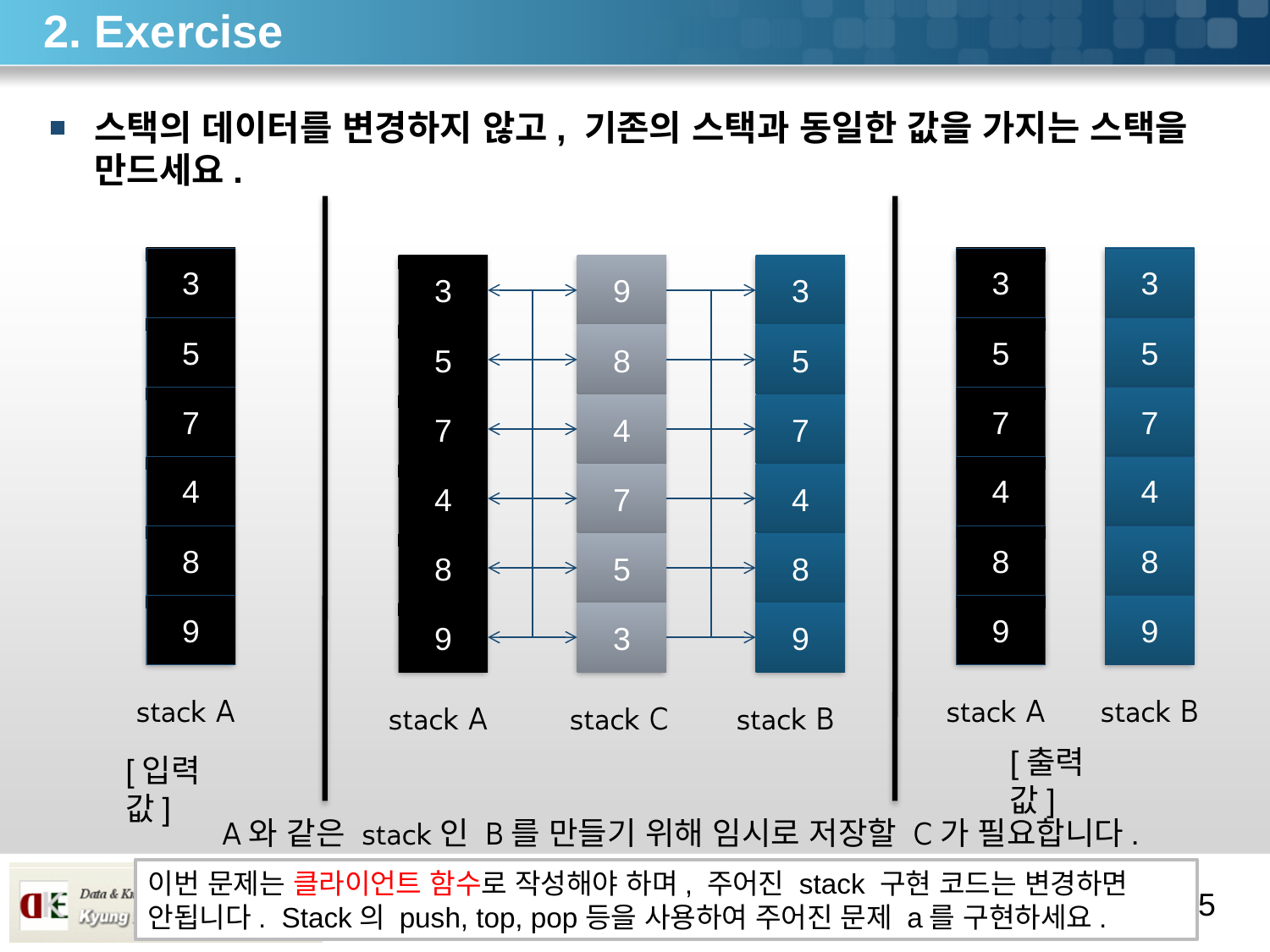

# 2. Exercise
스택의 데이터를 변경하지 않고, 기존의 스택과 동일한 값을 가지는 스택을 만드세요.

3
5
7
4
8
9
3
5
7
4
8
9
3
5
7
4
8
9
3
5
7
4
8
9
9
8
4
7
5
3
3
5
7
4
8
9
stack A
stack A
stack B
stack A
stack C
stack B
[출력값]
[입력값]
A와 같은 stack인 B를 만들기 위해 임시로 저장할 C가 필요합니다.
이번 문제는 클라이언트 함수로 작성해야 하며, 주어진 stack 구현 코드는 변경하면 안됩니다.  Stack의 push, top, pop등을 사용하여 주어진 문제 a를 구현하세요.